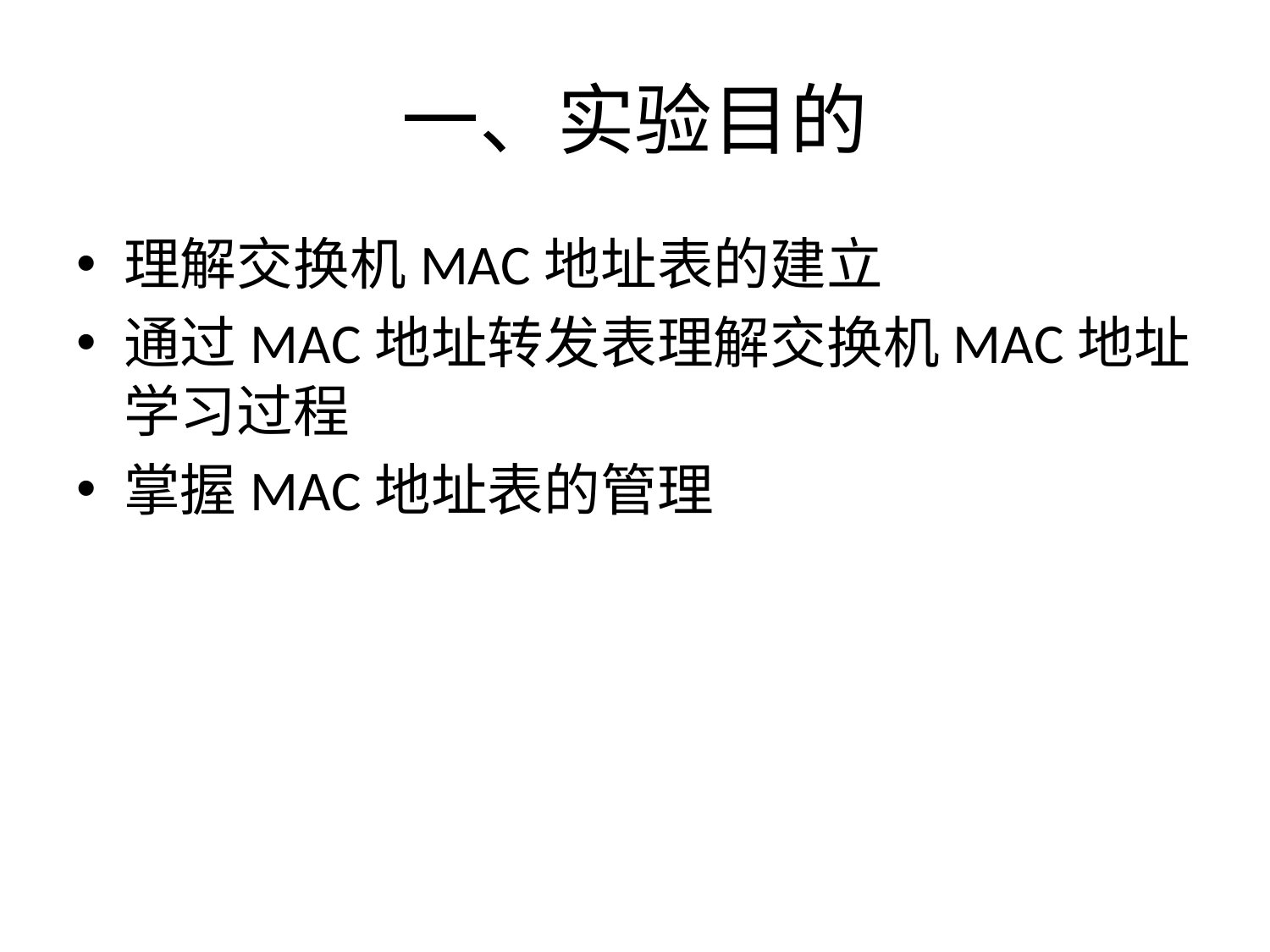

# 一、实验目的
理解交换机MAC地址表的建立
通过MAC地址转发表理解交换机MAC地址学习过程
掌握MAC地址表的管理